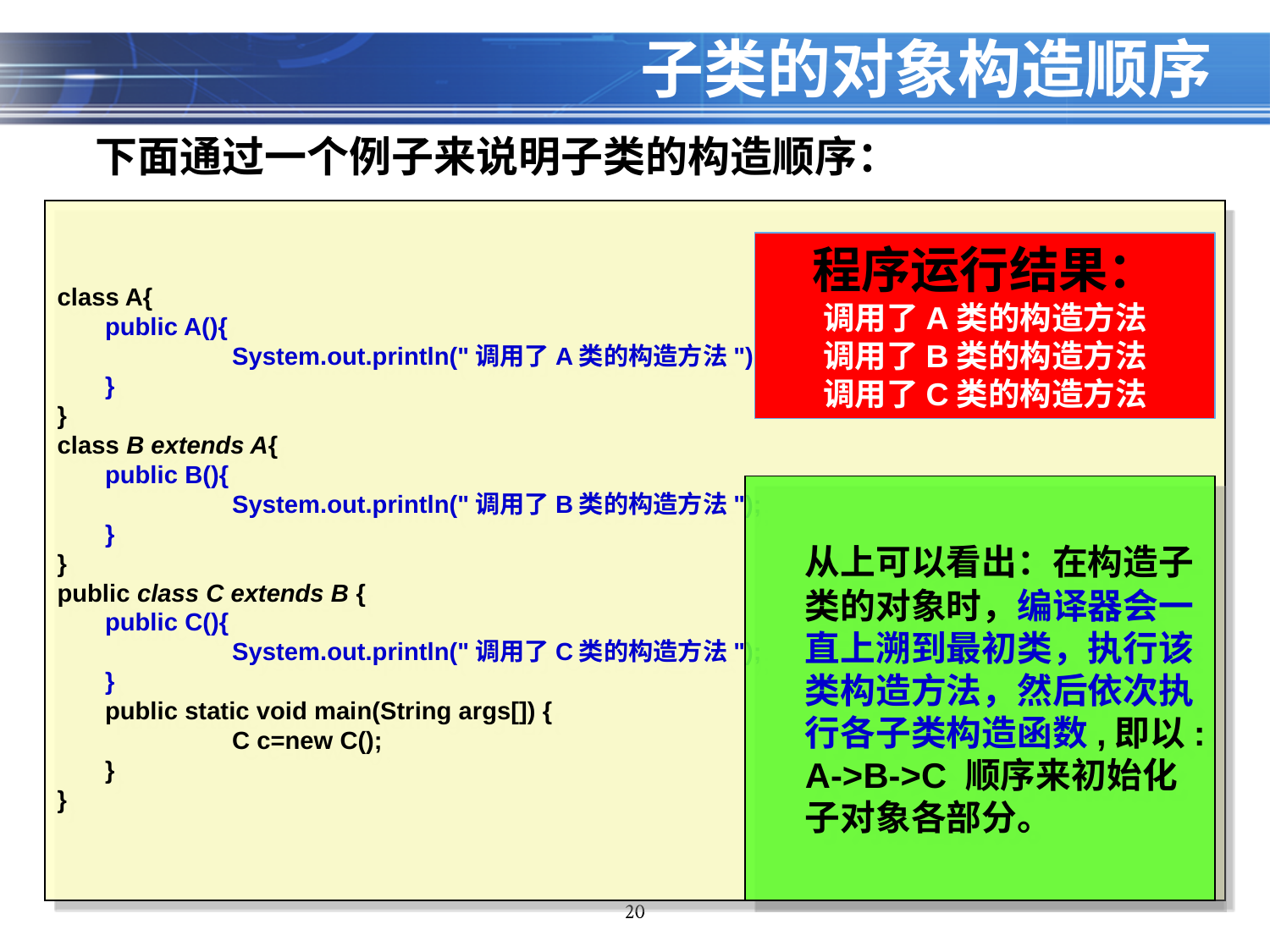

子类的对象构造顺序
	下面通过一个例子来说明子类的构造顺序：
class A{
	public A(){
		System.out.println("调用了A类的构造方法");
	}
}
class B extends A{
	public B(){
		System.out.println("调用了B类的构造方法");
	}
}
public class C extends B {
	public C(){
		System.out.println("调用了C类的构造方法");
	}
	public static void main(String args[]) {
		C c=new C();
	}
}
程序运行结果：
调用了A类的构造方法
调用了B类的构造方法
调用了C类的构造方法
	从上可以看出：在构造子类的对象时，编译器会一直上溯到最初类，执行该类构造方法，然后依次执行各子类构造函数,即以:A->B->C 顺序来初始化子对象各部分。
20